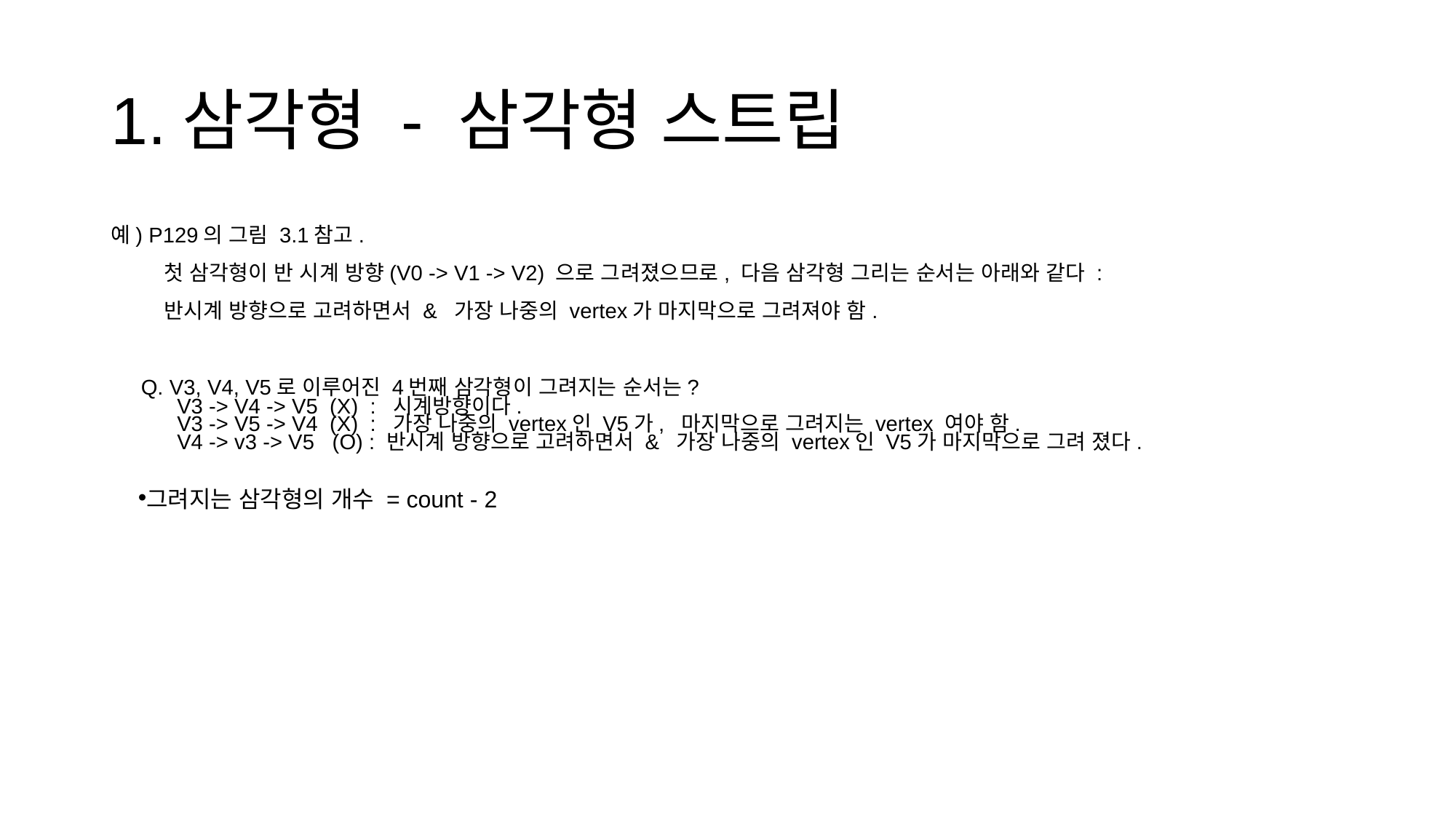

# 1.삼각형 - 삼각형 스트립
예) P129의 그림 3.1참고.
        첫 삼각형이 반 시계 방향(V0 -> V1 -> V2) 으로 그려졌으므로, 다음 삼각형 그리는 순서는 아래와 같다 :
        반시계 방향으로 고려하면서 &  가장 나중의 vertex가 마지막으로 그려져야 함.
     Q. V3, V4, V5로 이루어진 4번째 삼각형이 그려지는 순서는?
           V3 -> V4 -> V5  (X)  :  시계방향이다.
           V3 -> V5 -> V4  (X)  :  가장 나중의 vertex인 V5가,  마지막으로 그려지는 vertex 여야 함.
           V4 -> v3 -> V5   (O) : 반시계 방향으로 고려하면서 &  가장 나중의 vertex인 V5가 마지막으로 그려 졌다.

그려지는 삼각형의 개수 = count - 2